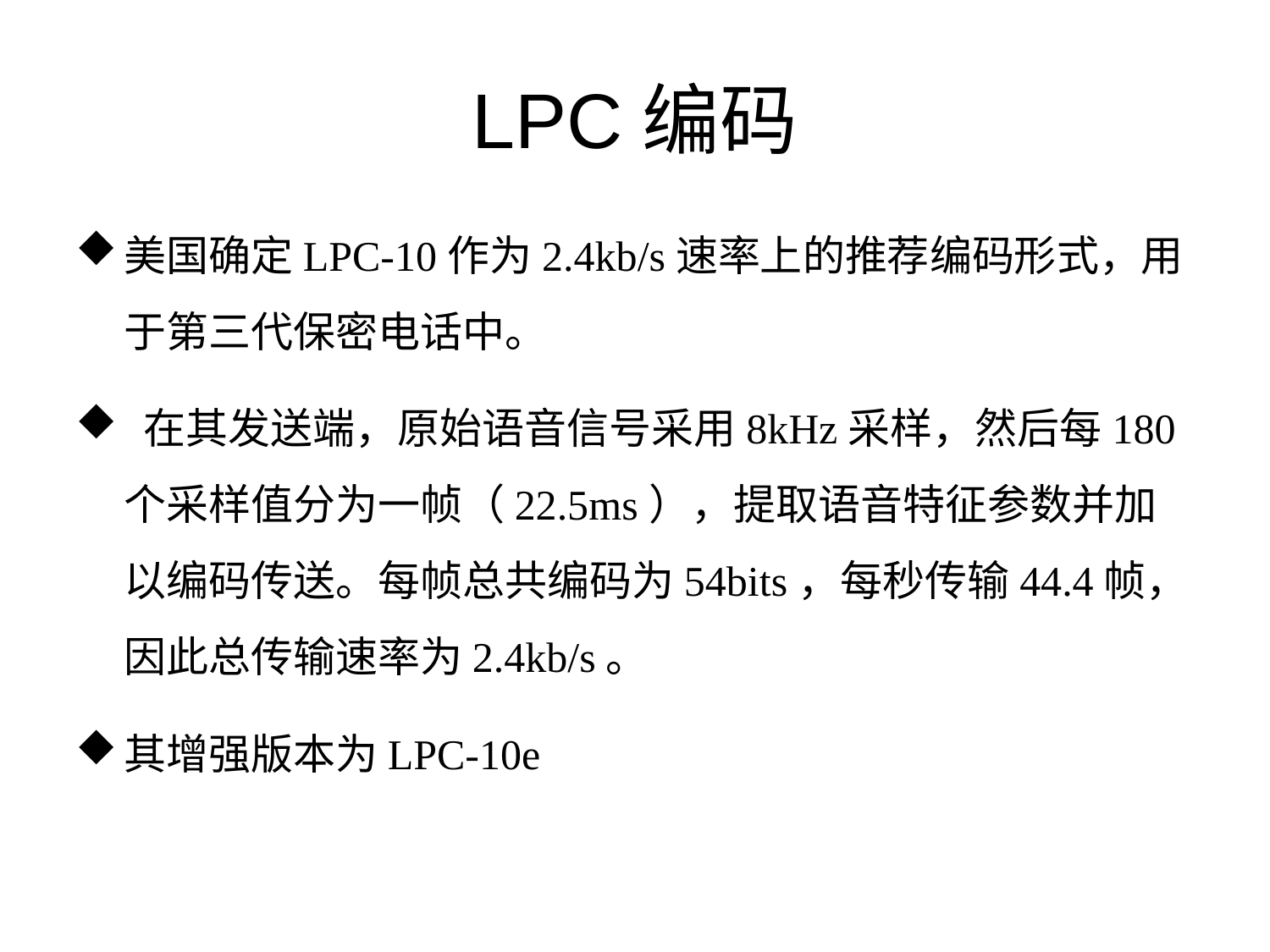

# LPC编码
美国确定LPC-10作为2.4kb/s速率上的推荐编码形式，用于第三代保密电话中。
 在其发送端，原始语音信号采用8kHz采样，然后每180个采样值分为一帧（22.5ms），提取语音特征参数并加以编码传送。每帧总共编码为54bits，每秒传输44.4帧，因此总传输速率为2.4kb/s。
其增强版本为LPC-10e